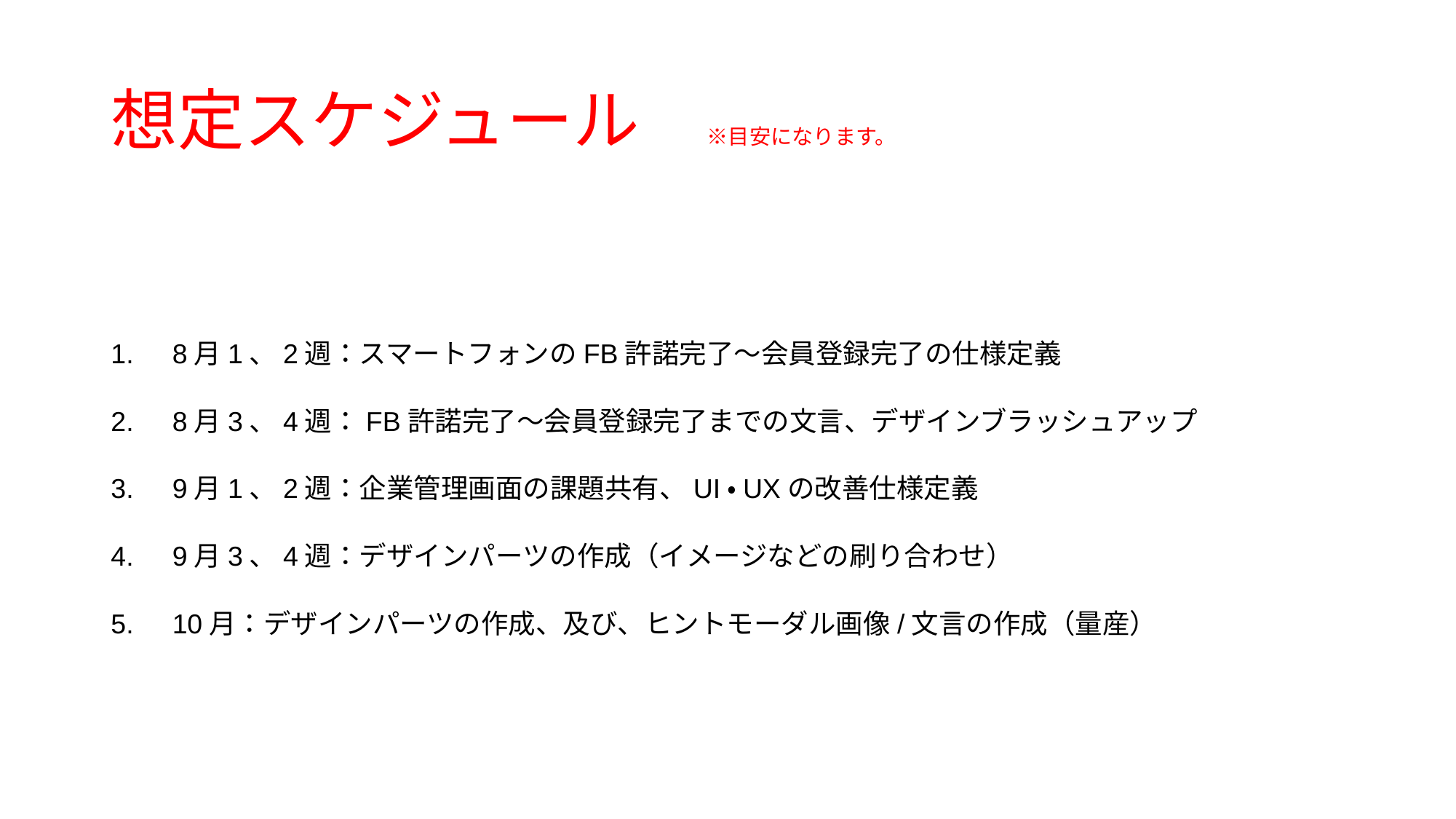

# 想定スケジュール　※目安になります。
8月1、2週：スマートフォンのFB許諾完了～会員登録完了の仕様定義
8月3、4週：FB許諾完了～会員登録完了までの文言、デザインブラッシュアップ
9月1、2週：企業管理画面の課題共有、UI・UXの改善仕様定義
9月3、4週：デザインパーツの作成（イメージなどの刷り合わせ）
10月：デザインパーツの作成、及び、ヒントモーダル画像/文言の作成（量産）